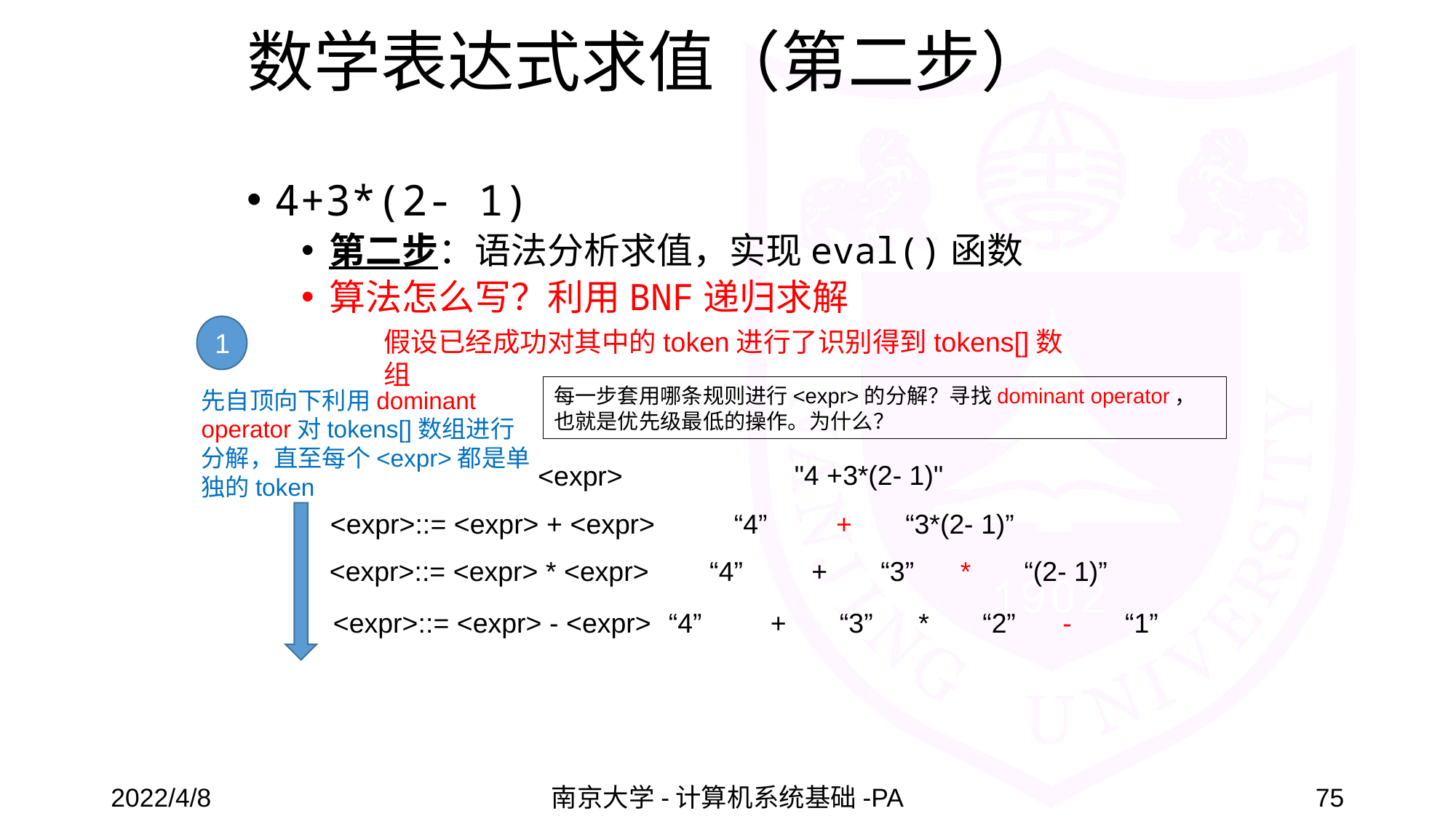

# 数学表达式求值（第二步）
4+3*(2- 1)
第二步：语法分析求值，实现eval()函数
算法怎么写？利用BNF递归求解
1
假设已经成功对其中的token进行了识别得到tokens[]数组
每一步套用哪条规则进行<expr>的分解？寻找dominant operator，也就是优先级最低的操作。为什么？
先自顶向下利用dominant operator对tokens[]数组进行分解，直至每个<expr>都是单独的token
"4 +3*(2- 1)"
<expr>
<expr>::= <expr> + <expr>
“4”         +       “3*(2- 1)”

<expr>::= <expr> * <expr>
“4”         +       “3”      *       “(2- 1)”
<expr>::= <expr> - <expr>
“4”         +       “3”      *       “2”      -       “1”
2022/4/8
南京大学-计算机系统基础-PA
75